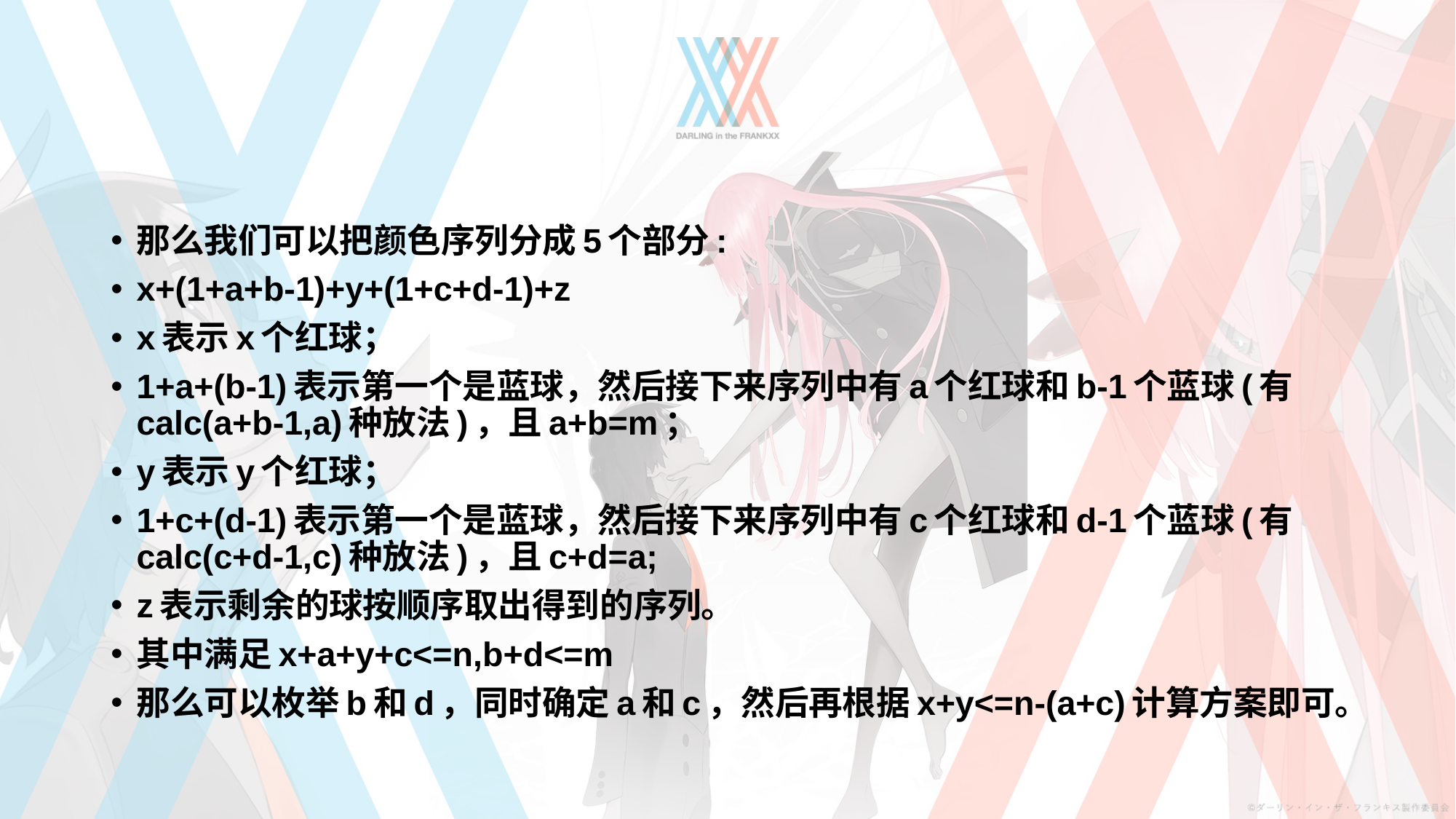

#
那么我们可以把颜色序列分成5个部分:
x+(1+a+b-1)+y+(1+c+d-1)+z
x表示x个红球；
1+a+(b-1)表示第一个是蓝球，然后接下来序列中有a个红球和b-1个蓝球(有calc(a+b-1,a)种放法)，且a+b=m；
y表示y个红球；
1+c+(d-1)表示第一个是蓝球，然后接下来序列中有c个红球和d-1个蓝球(有calc(c+d-1,c)种放法)，且c+d=a;
z表示剩余的球按顺序取出得到的序列。
其中满足x+a+y+c<=n,b+d<=m
那么可以枚举b和d，同时确定a和c，然后再根据x+y<=n-(a+c)计算方案即可。